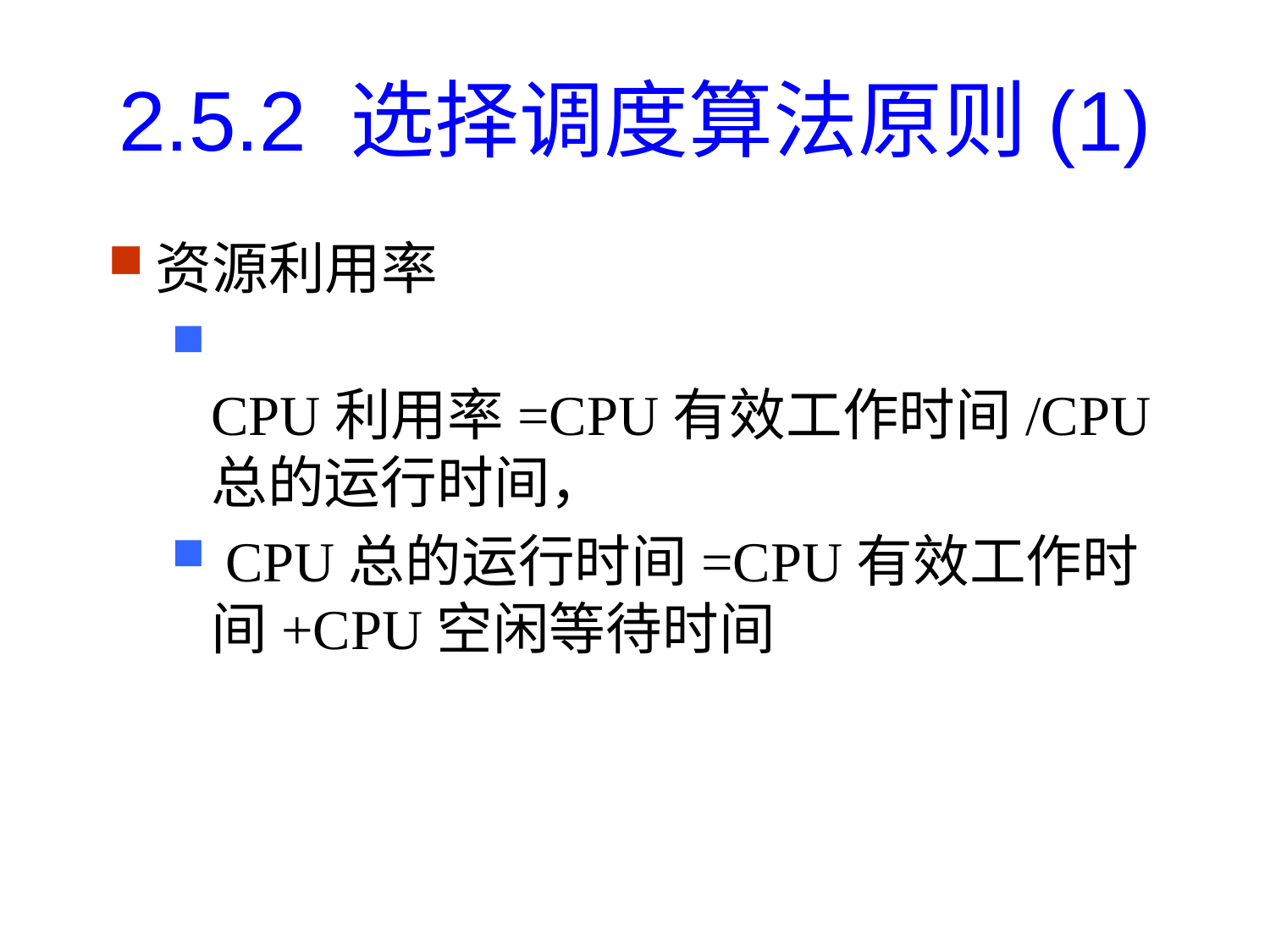

# 2.5.2 选择调度算法原则(1)
资源利用率
 CPU利用率=CPU有效工作时间/CPU总的运行时间，
 CPU总的运行时间=CPU有效工作时间+CPU空闲等待时间